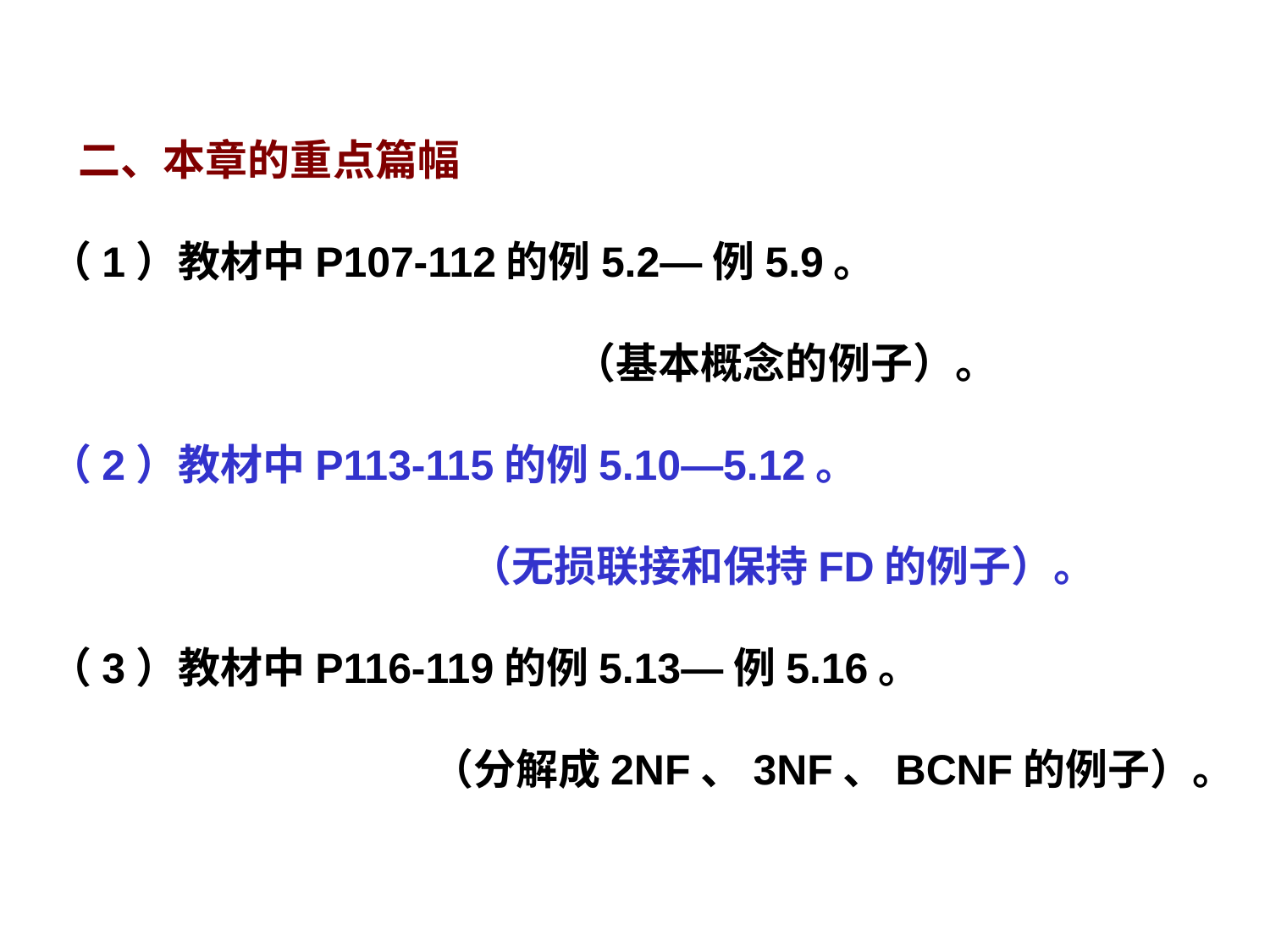

二、本章的重点篇幅
（1）教材中P107-112的例5.2—例5.9。
                                                      （基本概念的例子）。
（2）教材中P113-115的例5.10—5.12。
                                           （无损联接和保持FD的例子）。
（3）教材中P116-119的例5.13—例5.16。
                                       （分解成2NF、3NF、BCNF的例子）。